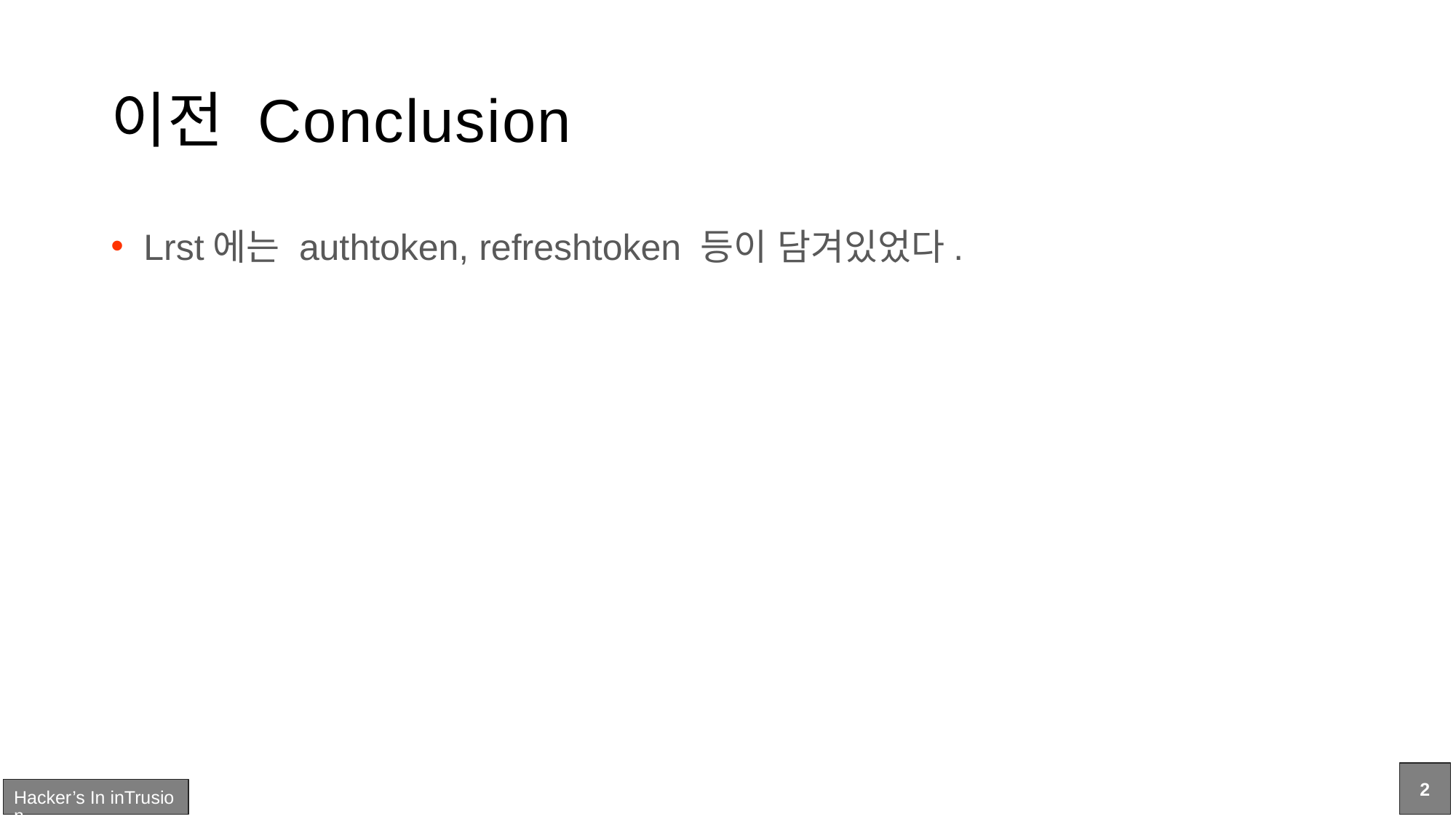

# 이전 Conclusion
Lrst에는 authtoken, refreshtoken 등이 담겨있었다.

2
Hacker’s In inTrusion